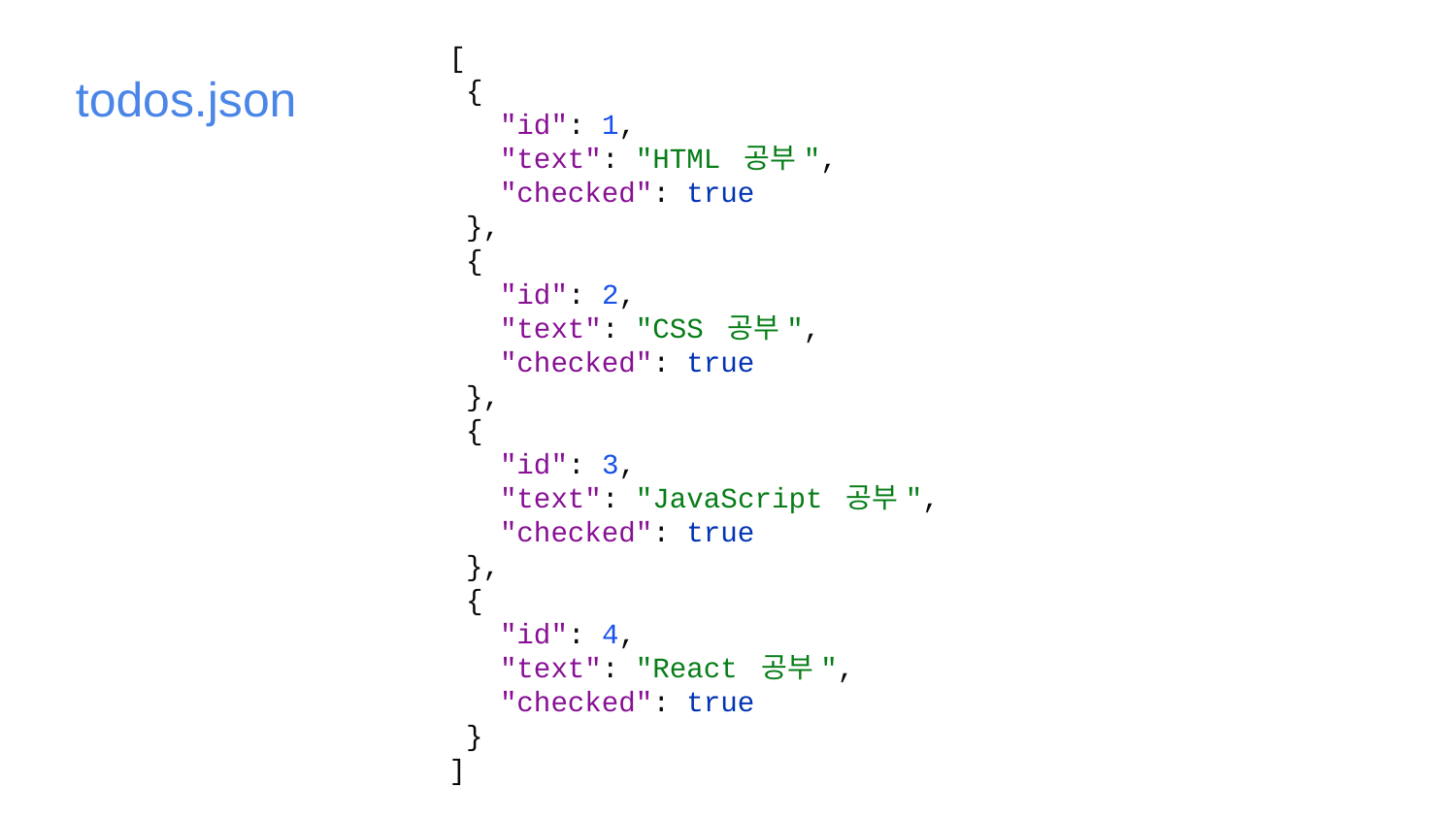

[
 {
   "id": 1,
   "text": "HTML 공부",
   "checked": true
 },
 {
   "id": 2,
   "text": "CSS 공부",
   "checked": true
 },
 {
   "id": 3,
   "text": "JavaScript 공부",
   "checked": true
 },
 {
   "id": 4,
   "text": "React 공부",
   "checked": true
 }
]
todos.json